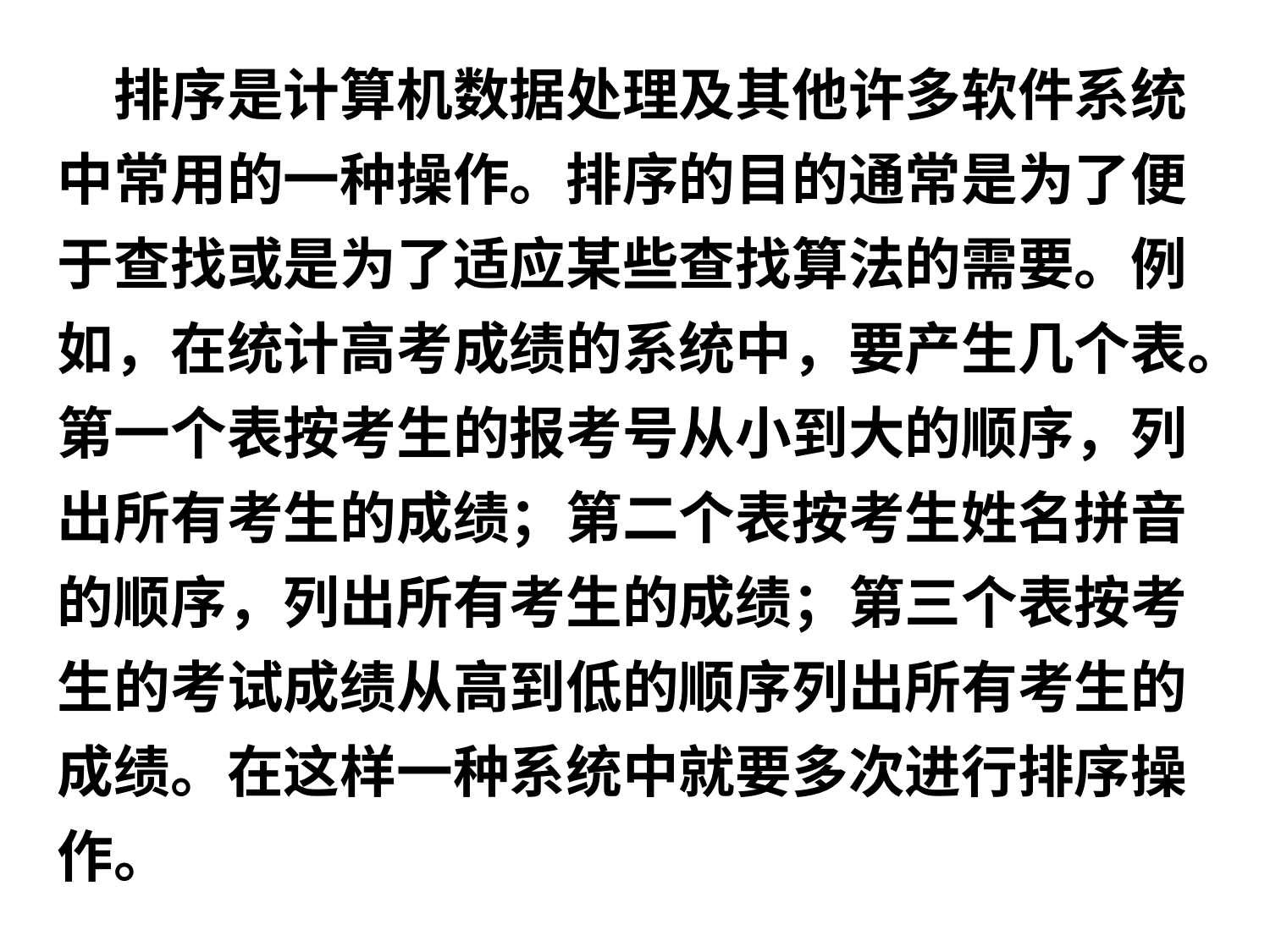

排序是计算机数据处理及其他许多软件系统中常用的一种操作。排序的目的通常是为了便于查找或是为了适应某些查找算法的需要。例如，在统计高考成绩的系统中，要产生几个表。第一个表按考生的报考号从小到大的顺序，列出所有考生的成绩；第二个表按考生姓名拼音的顺序，列出所有考生的成绩；第三个表按考生的考试成绩从高到低的顺序列出所有考生的成绩。在这样一种系统中就要多次进行排序操作。